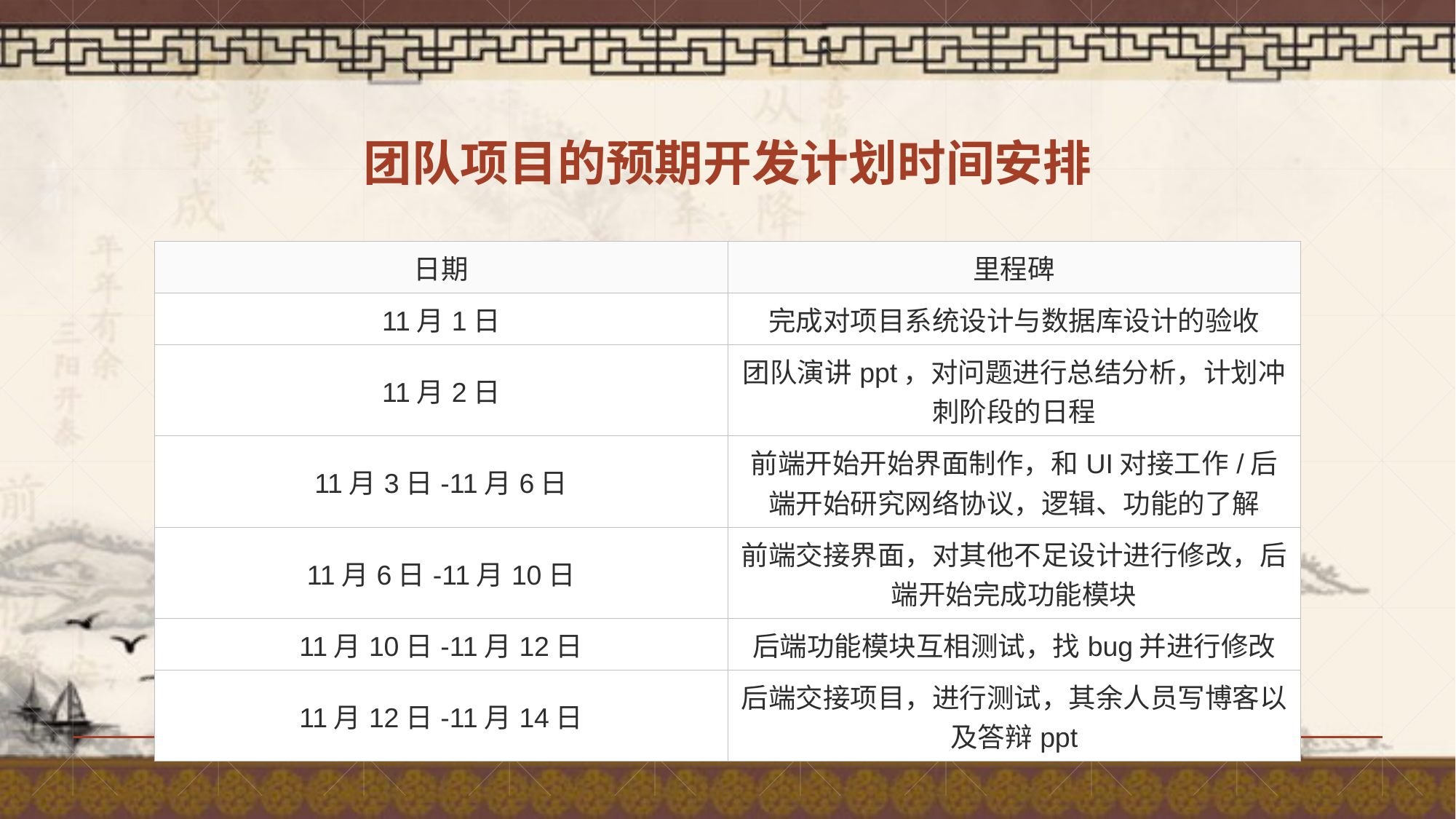

# 团队项目的预期开发计划时间安排
| 日期 | 里程碑 |
| --- | --- |
| 11月1日 | 完成对项目系统设计与数据库设计的验收 |
| 11月2日 | 团队演讲ppt，对问题进行总结分析，计划冲刺阶段的日程 |
| 11月3日-11月6日 | 前端开始开始界面制作，和UI对接工作/后端开始研究网络协议，逻辑、功能的了解 |
| 11月6日-11月10日 | 前端交接界面，对其他不足设计进行修改，后端开始完成功能模块 |
| 11月10日-11月12日 | 后端功能模块互相测试，找bug并进行修改 |
| 11月12日-11月14日 | 后端交接项目，进行测试，其余人员写博客以及答辩ppt |